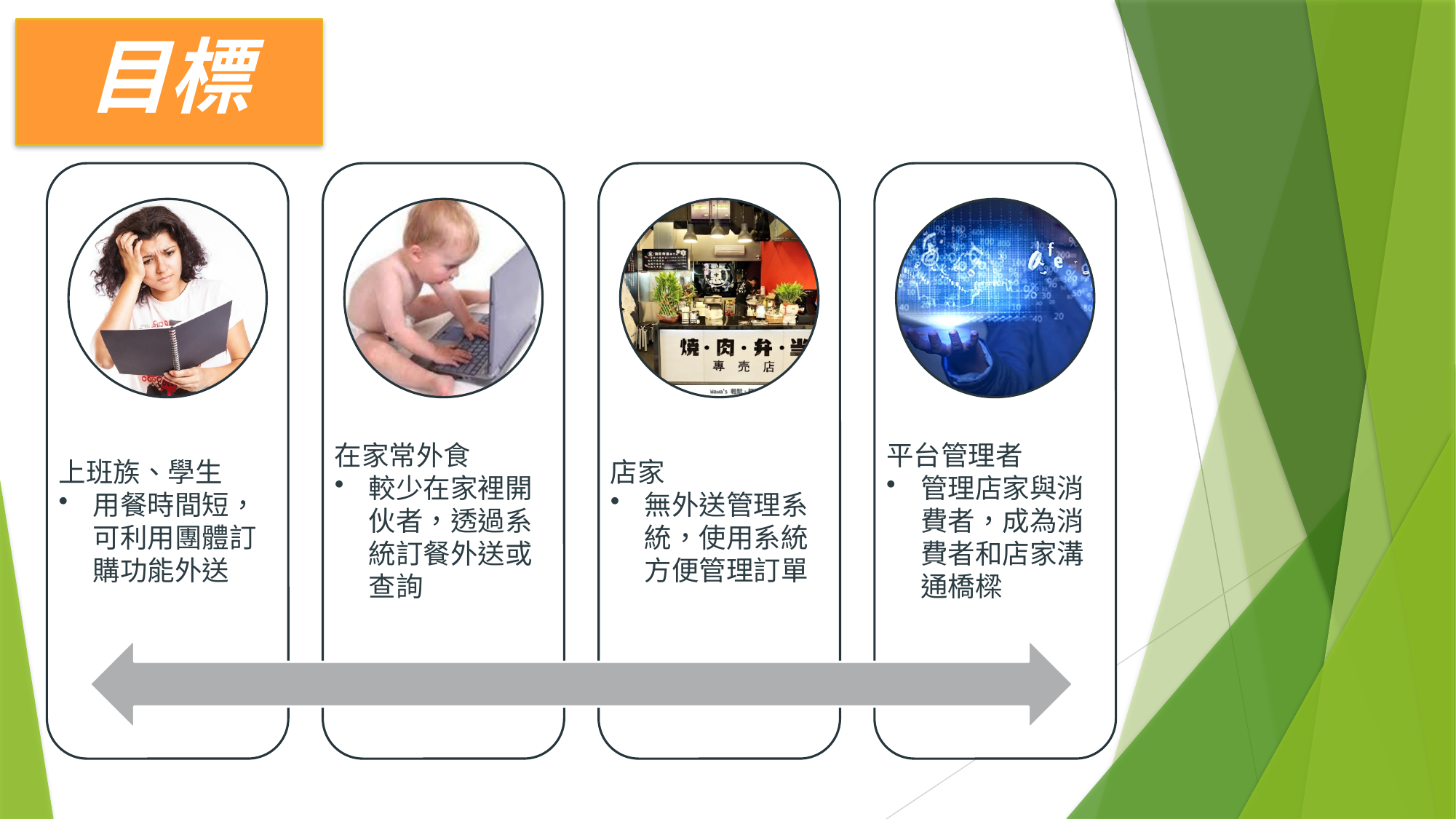

目標
上班族、學生
用餐時間短，可利用團體訂購功能外送
在家常外食
較少在家裡開伙者，透過系統訂餐外送或查詢
店家
無外送管理系統，使用系統方便管理訂單
平台管理者
管理店家與消費者，成為消費者和店家溝通橋樑